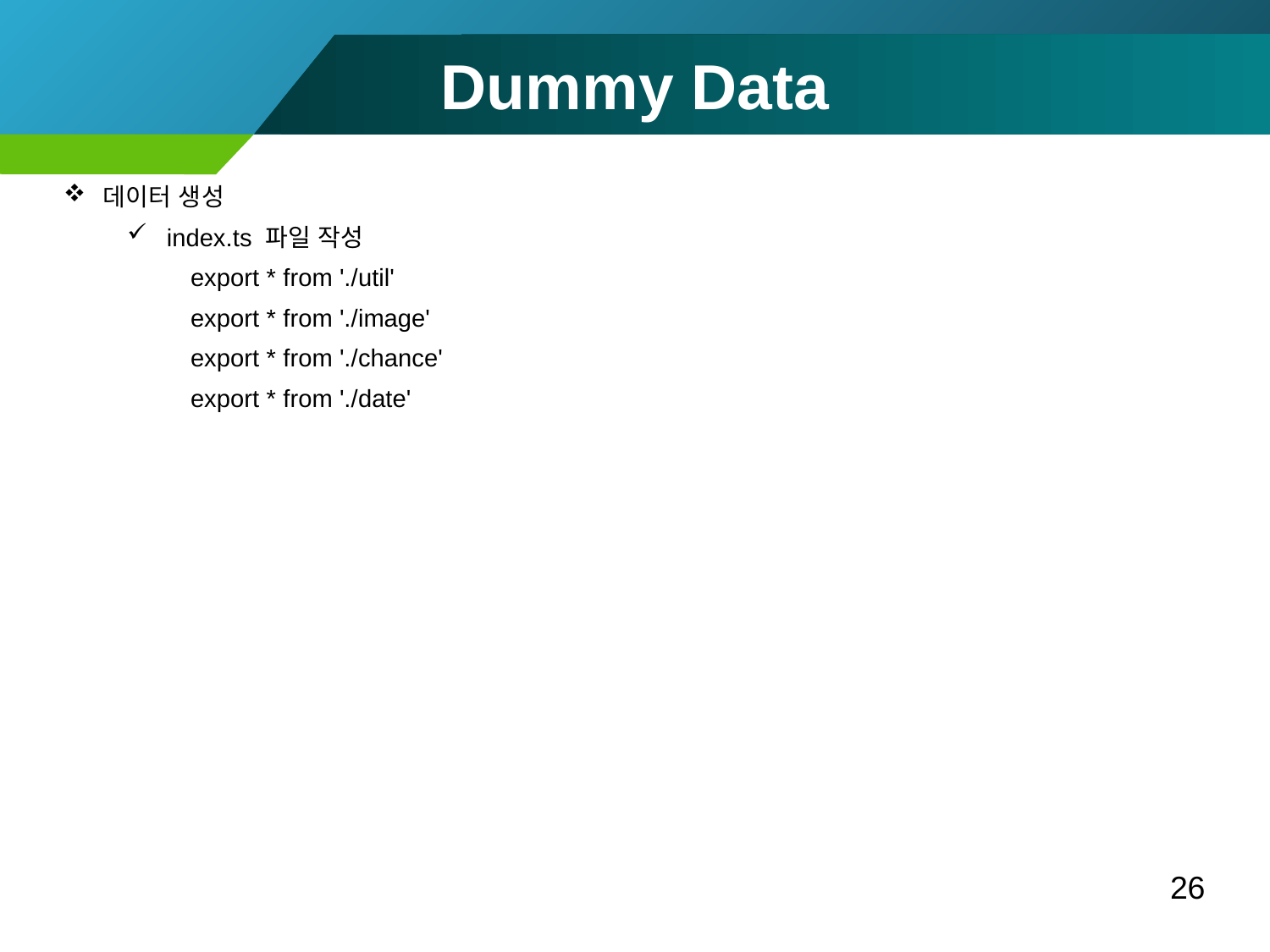

Dummy Data
데이터 생성
index.ts 파일 작성
export * from './util'
export * from './image'
export * from './chance'
export * from './date'

26